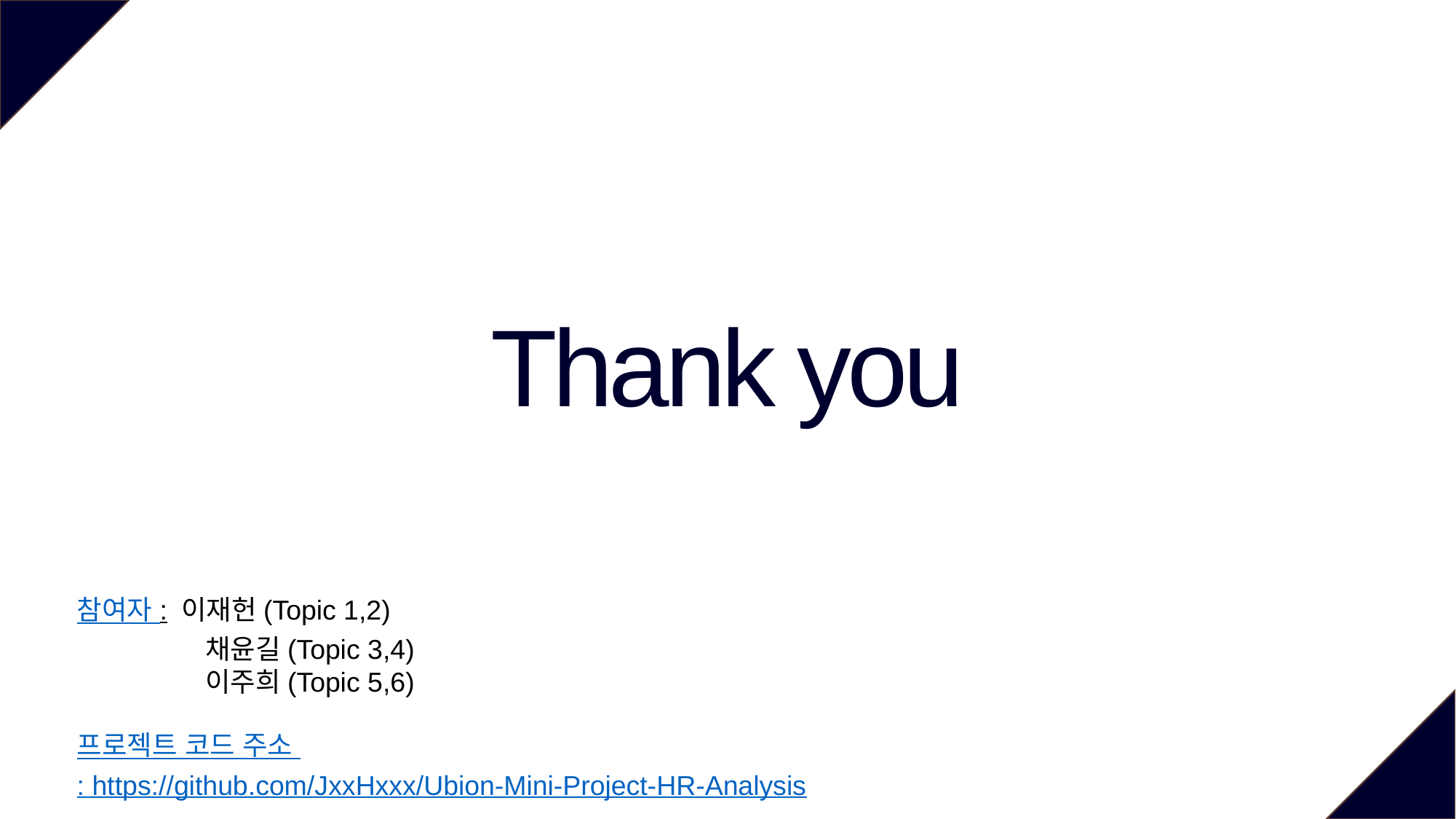

Thank you
참여자 : 이재헌(Topic 1,2)
                채윤길(Topic 3,4)
                이주희(Topic 5,6)
프로젝트 코드 주소 : https://github.com/JxxHxxx/Ubion-Mini-Project-HR-Analysis